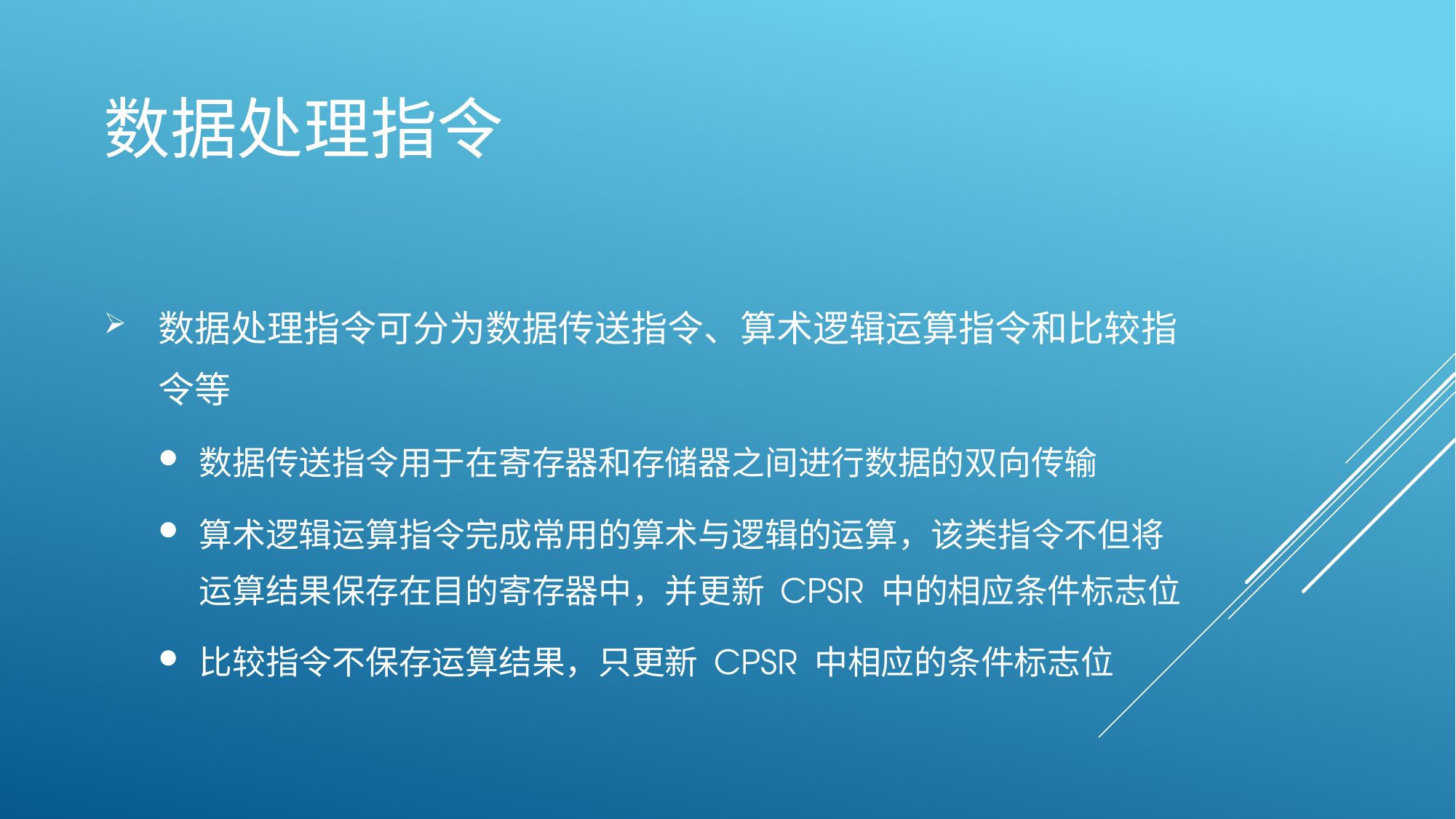

# 数据处理指令
数据处理指令可分为数据传送指令、算术逻辑运算指令和比较指令等
数据传送指令用于在寄存器和存储器之间进行数据的双向传输
算术逻辑运算指令完成常用的算术与逻辑的运算，该类指令不但将运算结果保存在目的寄存器中，并更新 CPSR 中的相应条件标志位
比较指令不保存运算结果，只更新 CPSR 中相应的条件标志位